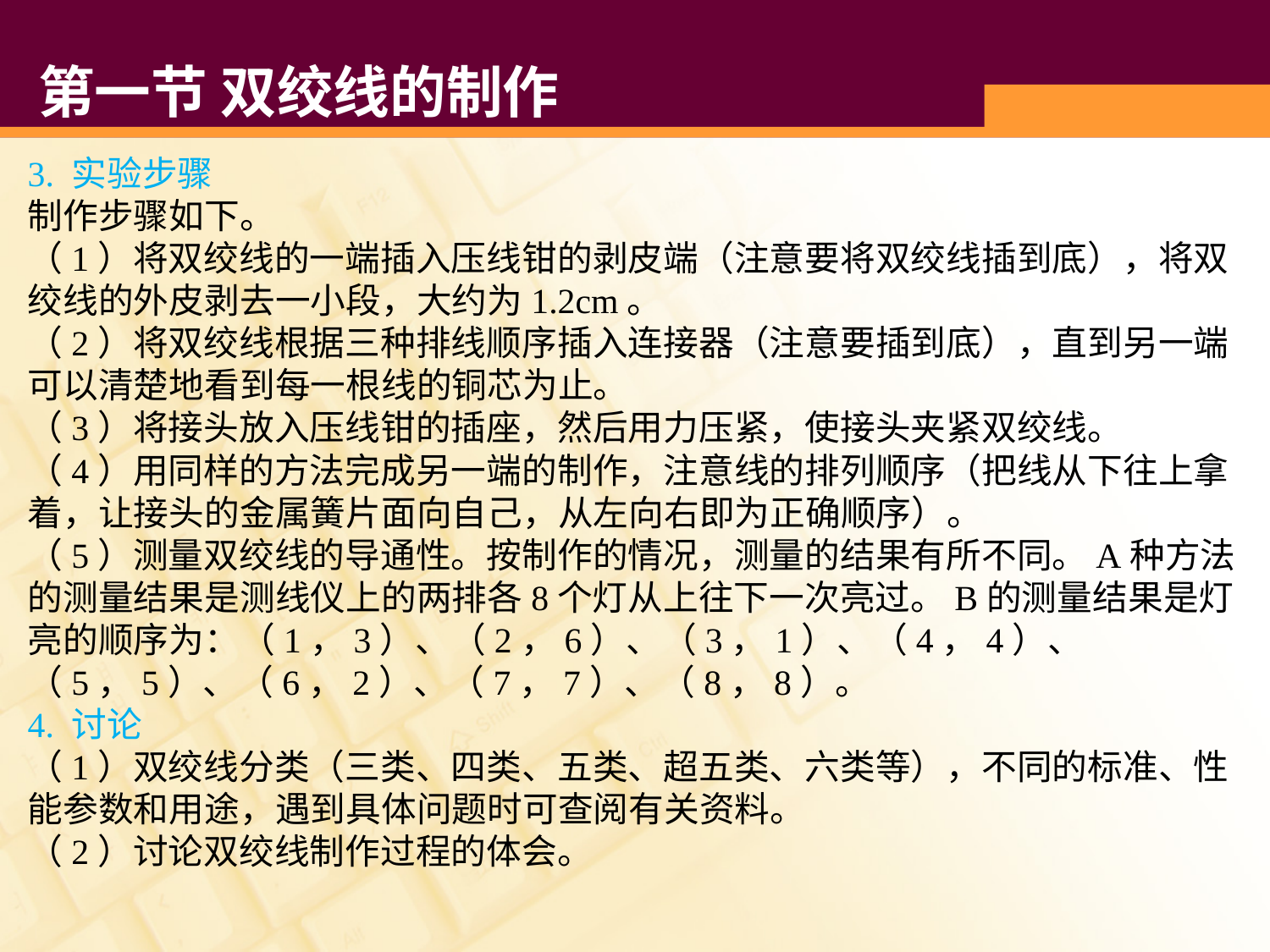

# 第一节 双绞线的制作
3. 实验步骤
制作步骤如下。
（1）将双绞线的一端插入压线钳的剥皮端（注意要将双绞线插到底），将双绞线的外皮剥去一小段，大约为1.2cm。
（2）将双绞线根据三种排线顺序插入连接器（注意要插到底），直到另一端可以清楚地看到每一根线的铜芯为止。
（3）将接头放入压线钳的插座，然后用力压紧，使接头夹紧双绞线。
（4）用同样的方法完成另一端的制作，注意线的排列顺序（把线从下往上拿着，让接头的金属簧片面向自己，从左向右即为正确顺序）。
（5）测量双绞线的导通性。按制作的情况，测量的结果有所不同。A种方法的测量结果是测线仪上的两排各8个灯从上往下一次亮过。B的测量结果是灯亮的顺序为：（1，3）、（2，6）、（3，1）、（4，4）、（5，5）、（6，2）、（7，7）、（8，8）。
4. 讨论
（1）双绞线分类（三类、四类、五类、超五类、六类等），不同的标准、性能参数和用途，遇到具体问题时可查阅有关资料。
（2）讨论双绞线制作过程的体会。